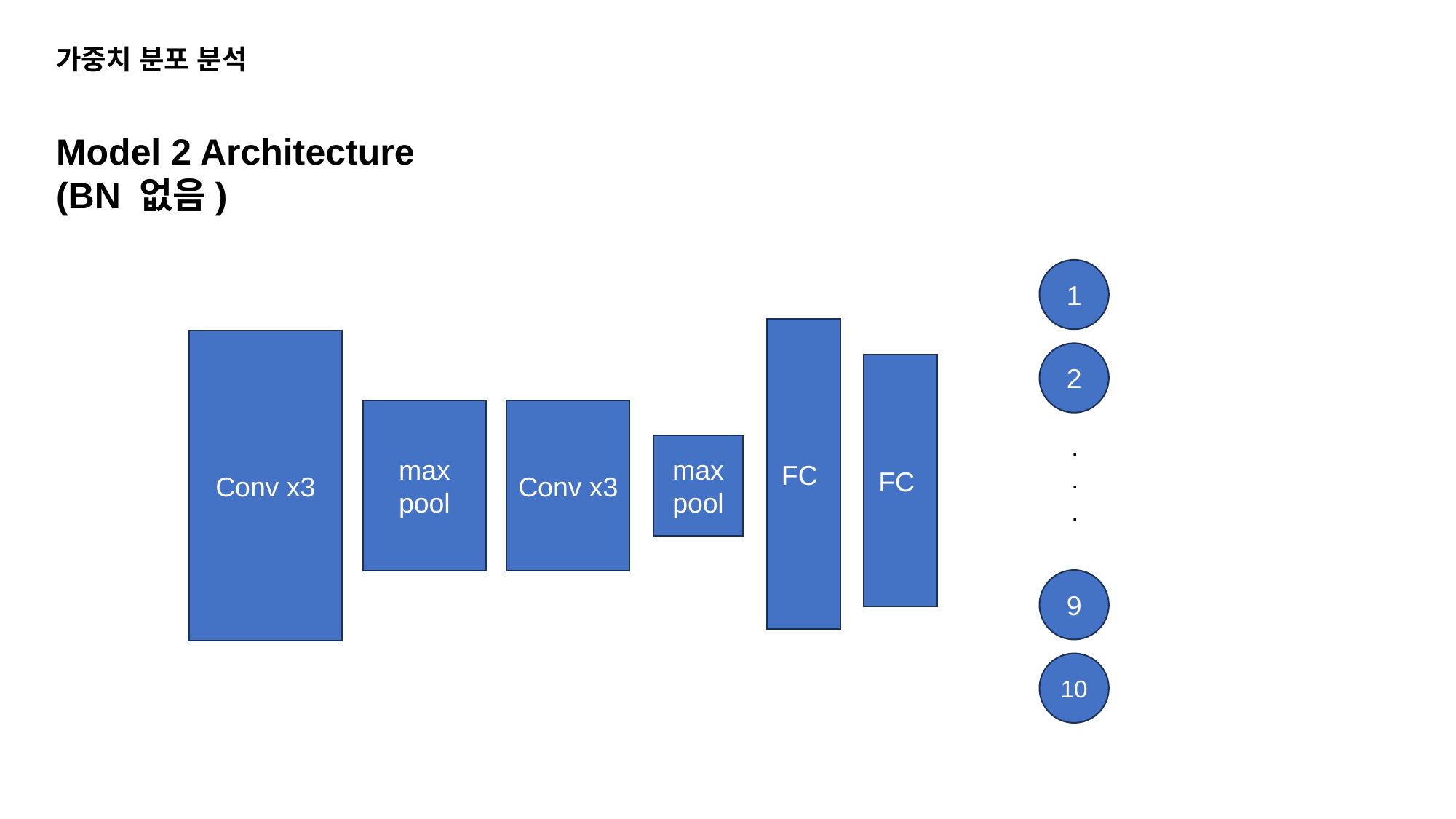

가중치 분포 분석
Model 2 Architecture
(BN 없음)
1
FC
Conv x3
2
FC
max pool
Conv x3
.
.
.
max pool
9
10